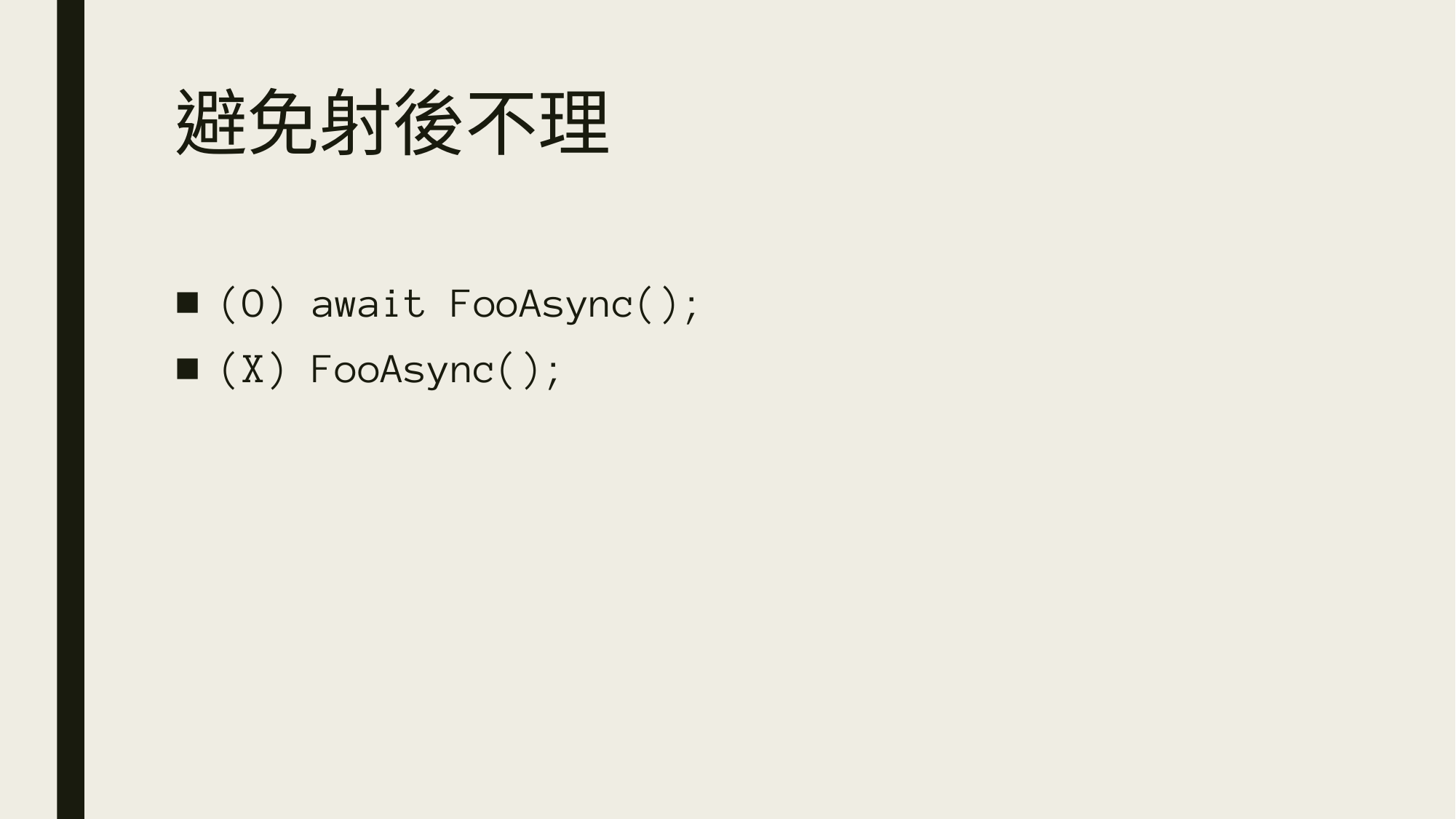

# 避免射後不理
(O) await FooAsync();
(X) FooAsync();